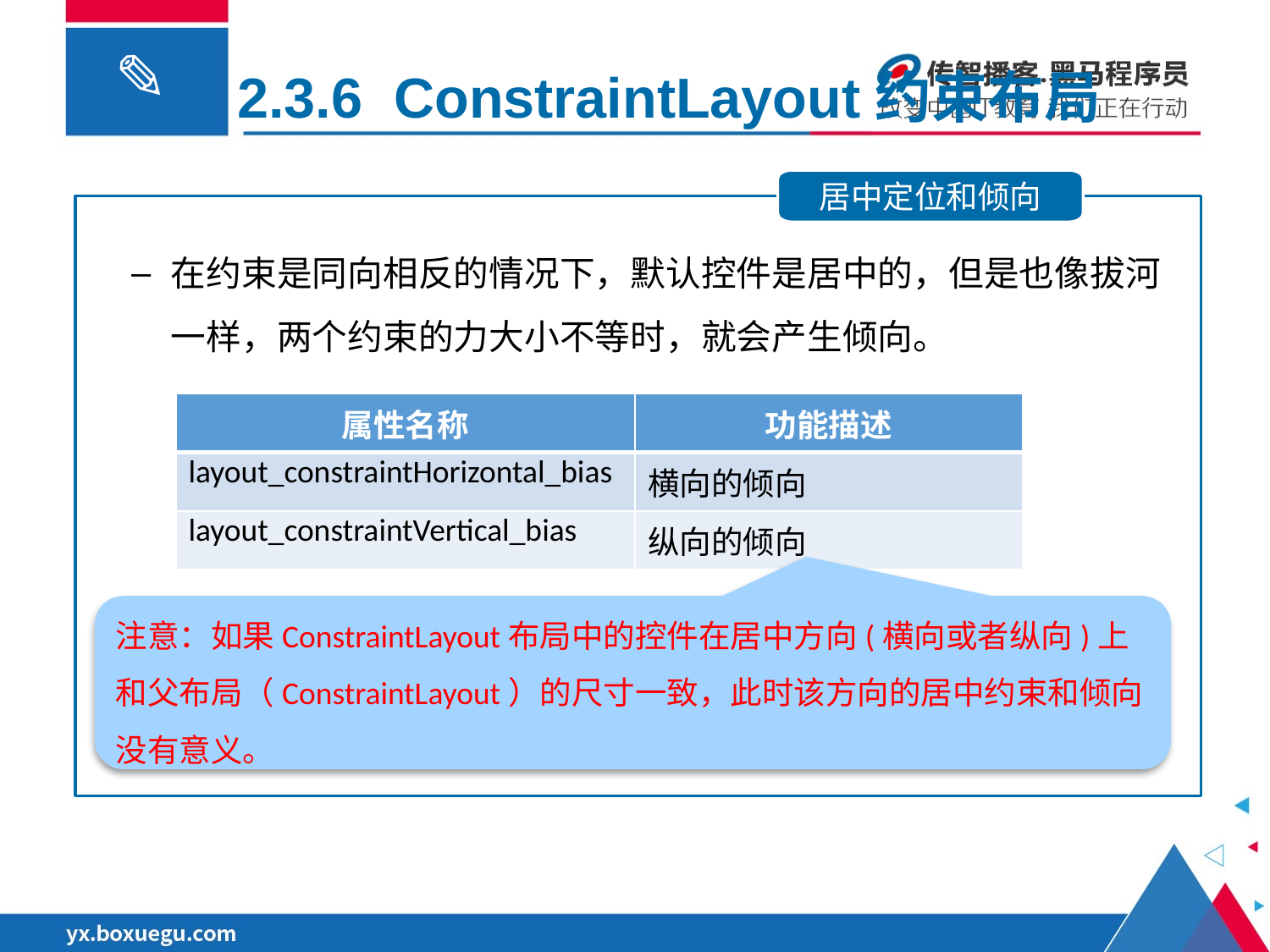

2.3.6  ConstraintLayout约束布局
居中定位和倾向

在约束是同向相反的情况下，默认控件是居中的，但是也像拔河一样，两个约束的力大小不等时，就会产生倾向。

| 属性名称 | 功能描述 |
| --- | --- |
| layout\_constraintHorizontal\_bias | 横向的倾向 |
| layout\_constraintVertical\_bias | 纵向的倾向 |
注意：如果ConstraintLayout布局中的控件在居中方向(横向或者纵向)上和父布局（ConstraintLayout）的尺寸一致，此时该方向的居中约束和倾向没有意义。